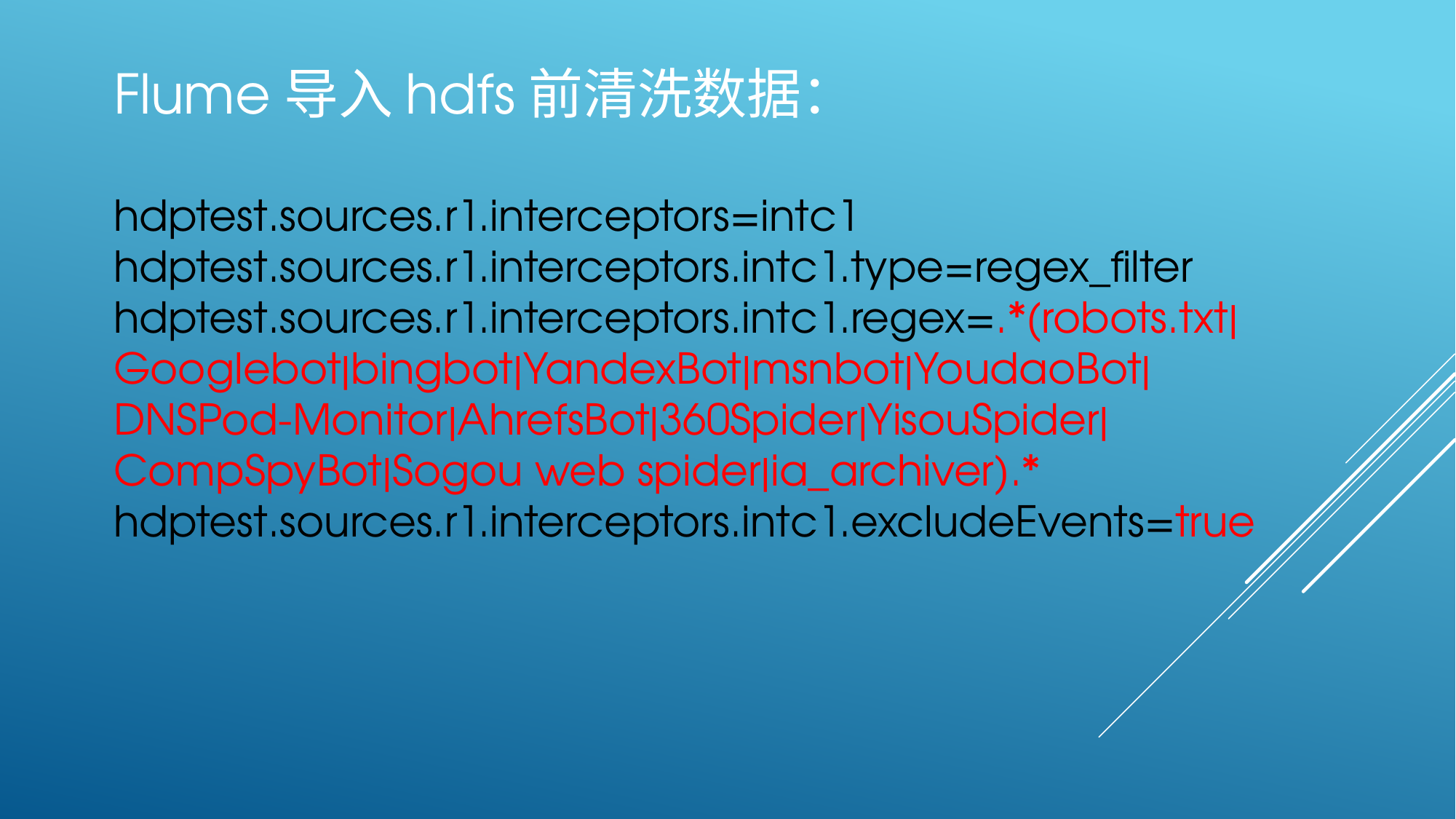

Flume导入hdfs前清洗数据：
hdptest.sources.r1.interceptors=intc1
hdptest.sources.r1.interceptors.intc1.type=regex_filter
hdptest.sources.r1.interceptors.intc1.regex=.*(robots.txt| Googlebot|bingbot|YandexBot|msnbot|YoudaoBot|DNSPod-Monitor|AhrefsBot|360Spider|YisouSpider|CompSpyBot|Sogou web spider|ia_archiver).*
hdptest.sources.r1.interceptors.intc1.excludeEvents=true